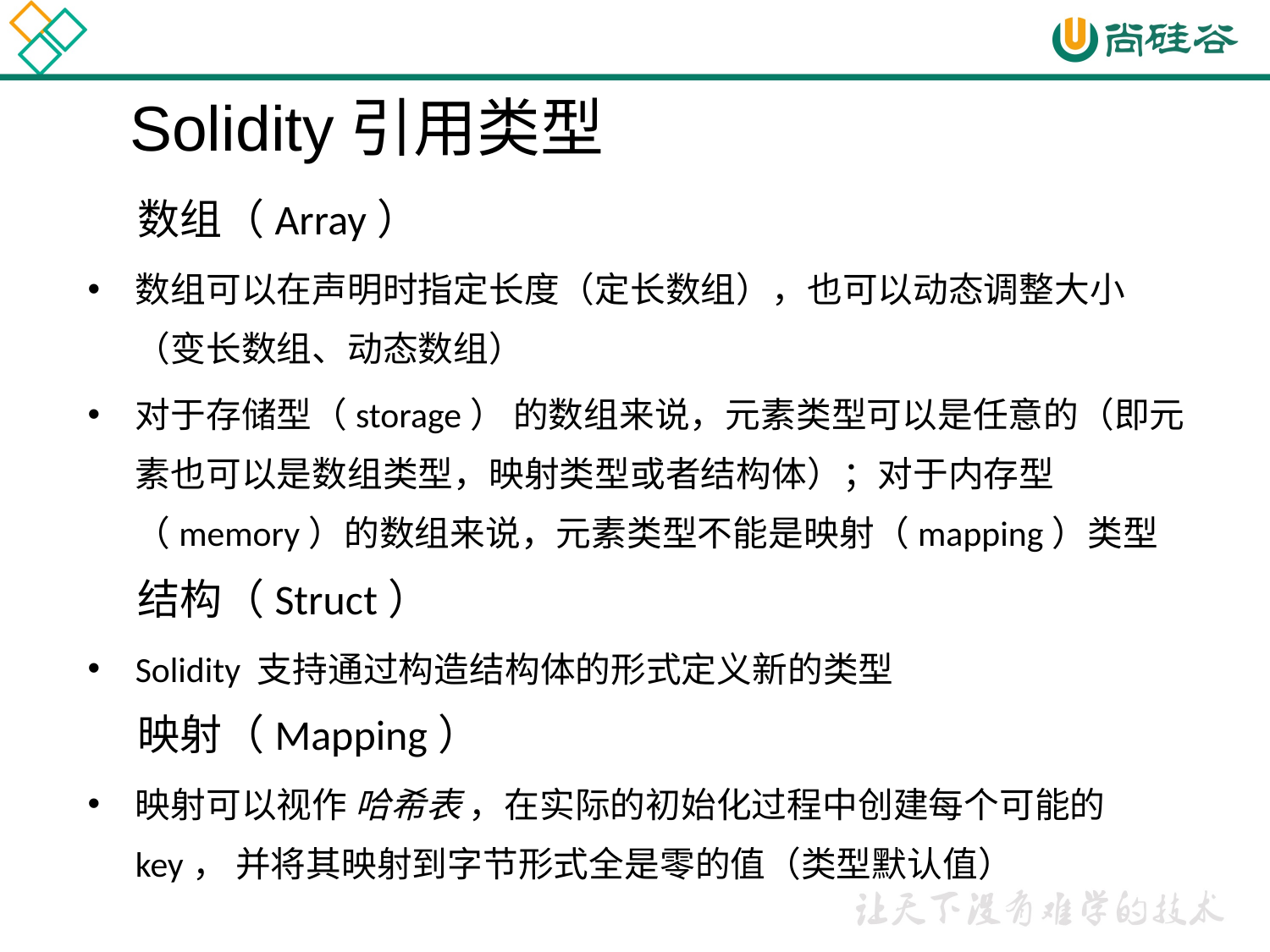

# Solidity引用类型
数组（Array）
数组可以在声明时指定长度（定长数组），也可以动态调整大小（变长数组、动态数组）
对于存储型（storage） 的数组来说，元素类型可以是任意的（即元素也可以是数组类型，映射类型或者结构体）；对于内存型（memory）的数组来说，元素类型不能是映射（mapping）类型
结构（Struct）
Solidity 支持通过构造结构体的形式定义新的类型
映射（Mapping）
映射可以视作 哈希表 ，在实际的初始化过程中创建每个可能的 key， 并将其映射到字节形式全是零的值（类型默认值）